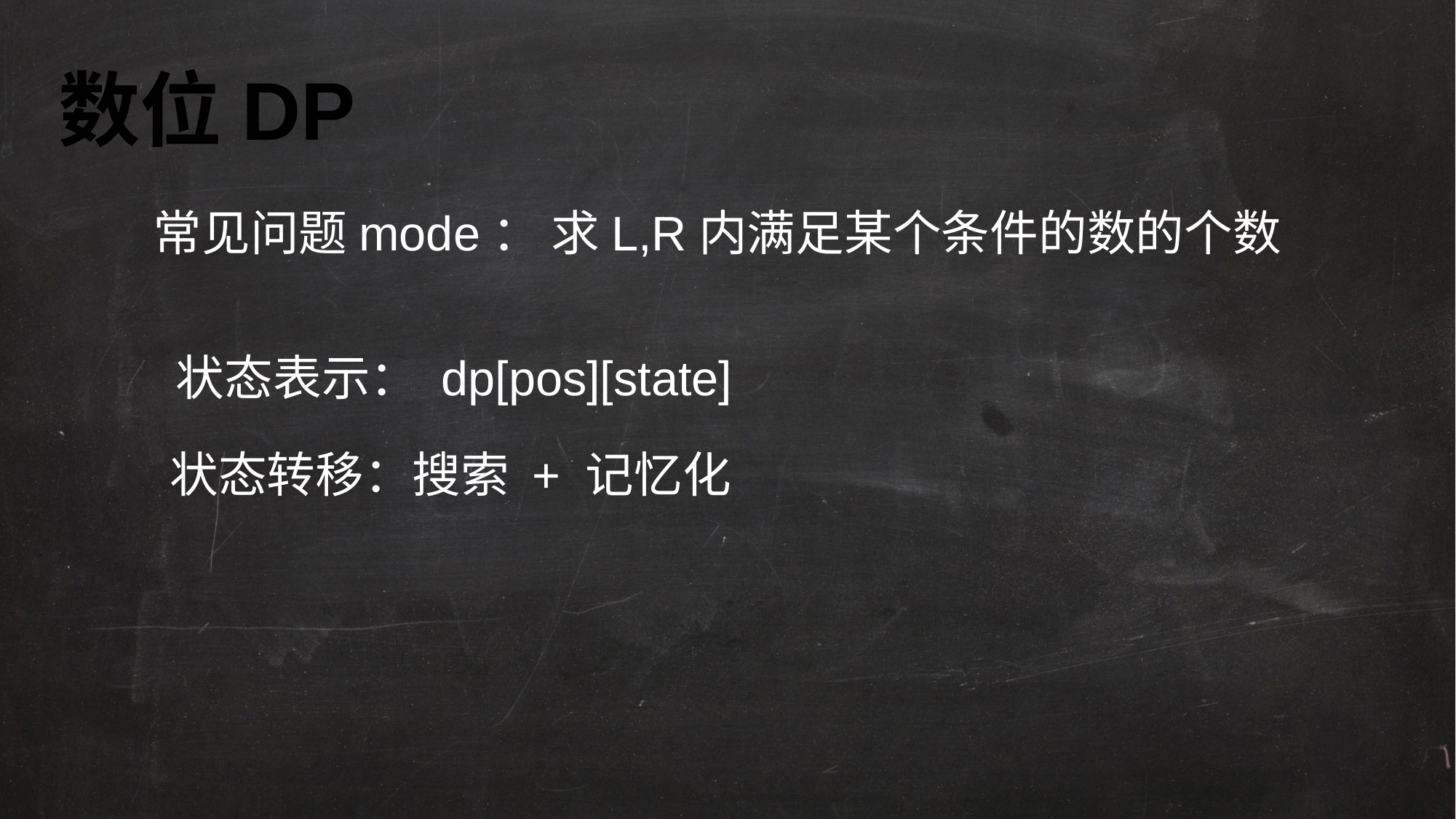

数位DP
常见问题mode： 求L,R内满足某个条件的数的个数
状态表示： dp[pos][state]
状态转移：搜索 + 记忆化